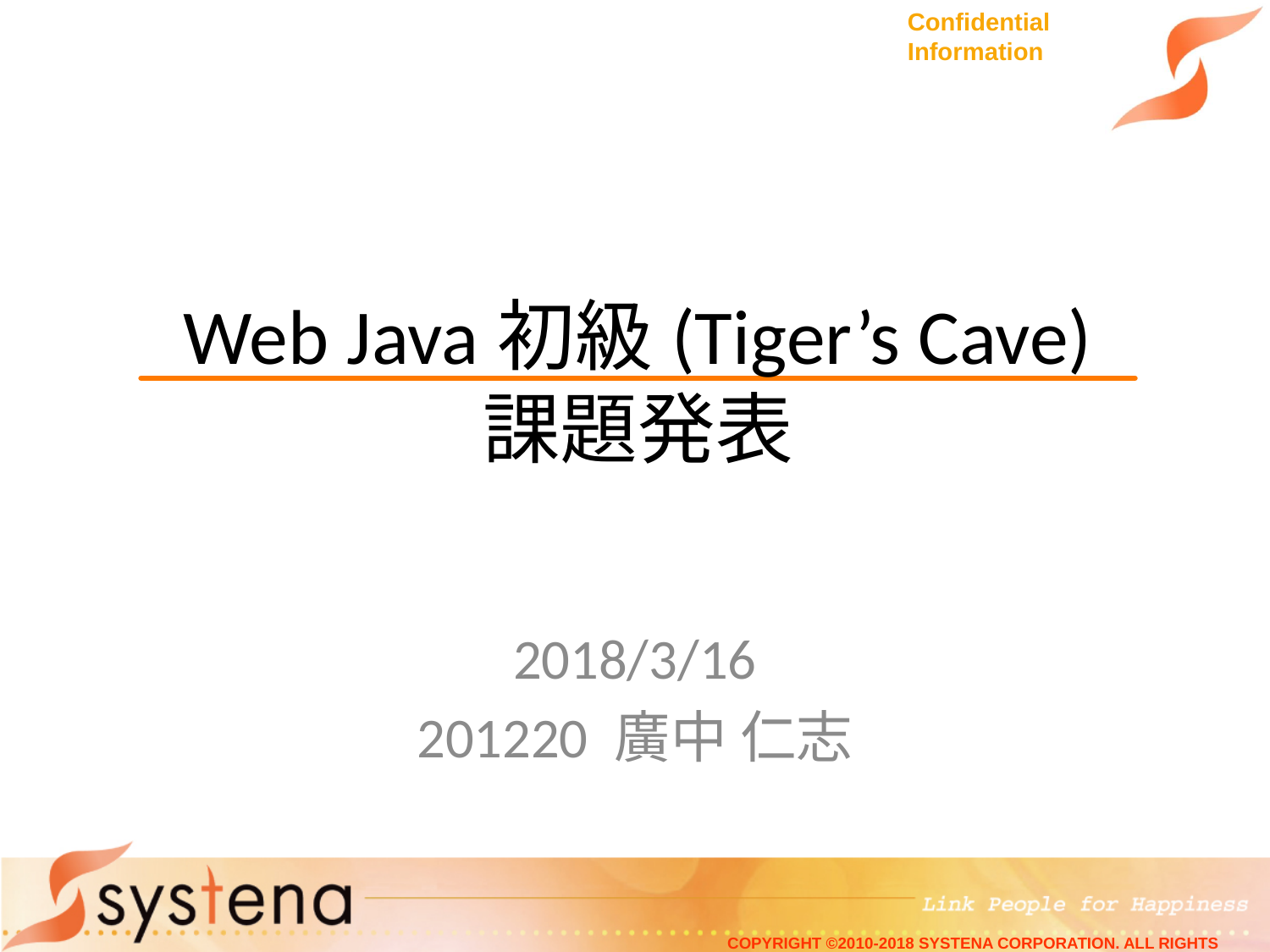

# Web Java初級(Tiger’s Cave) 課題発表
2018/3/16
201220 廣中 仁志